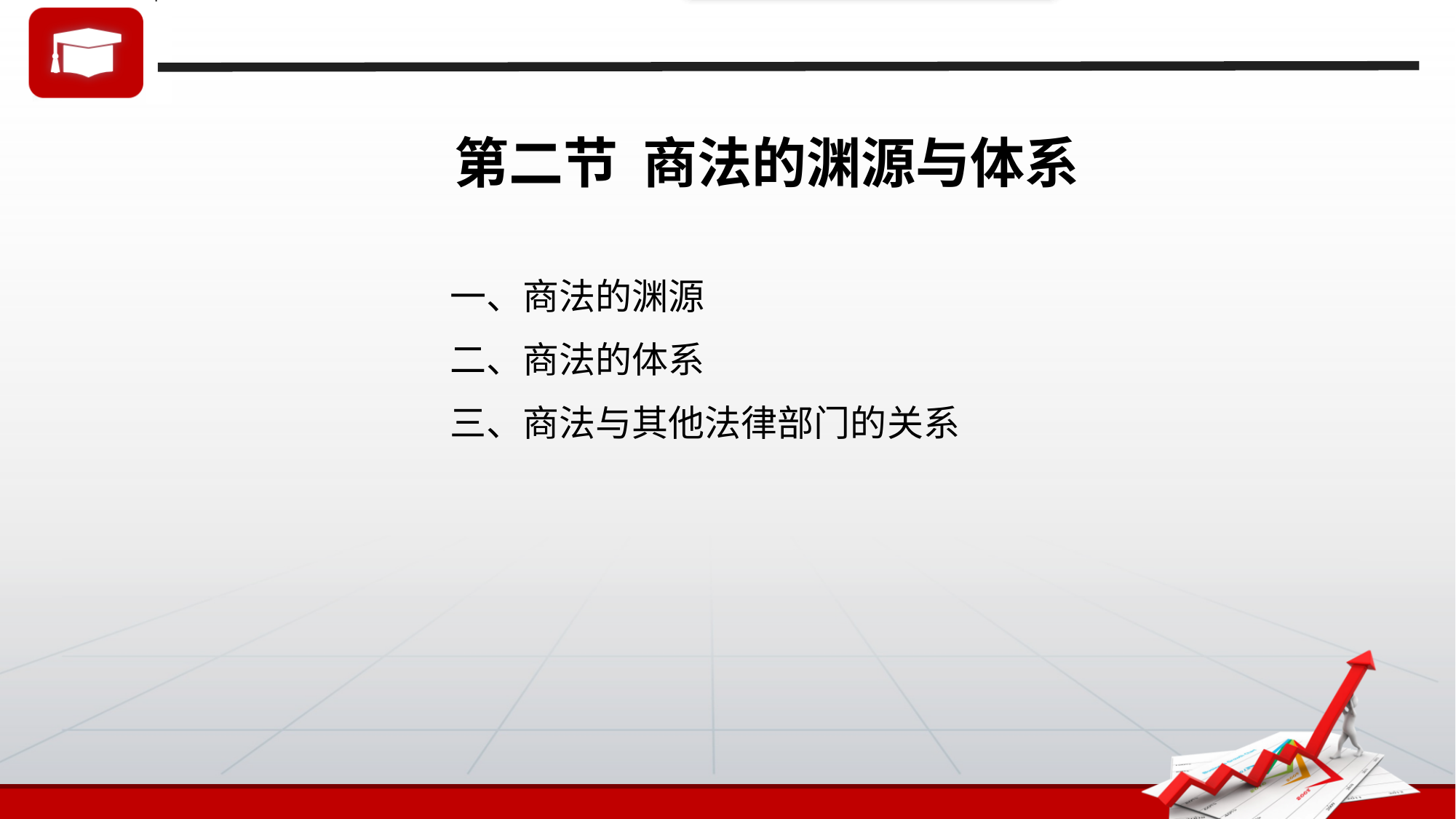

# 第二节  商法的渊源与体系
一、商法的渊源
二、商法的体系
三、商法与其他法律部门的关系